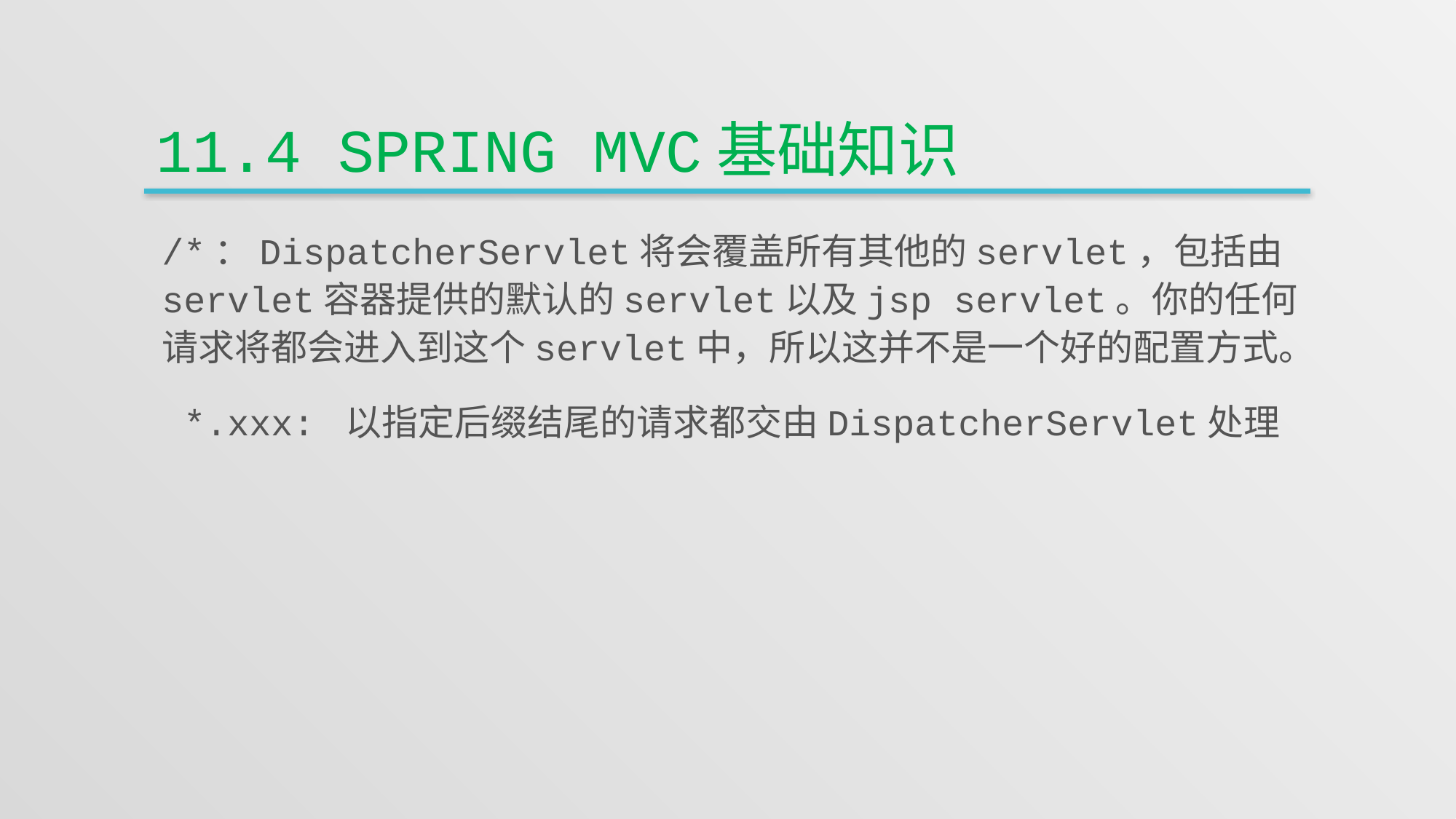

# 11.4 Spring MVC基础知识
/*：DispatcherServlet将会覆盖所有其他的servlet，包括由servlet容器提供的默认的servlet以及jsp servlet。你的任何请求将都会进入到这个servlet中，所以这并不是一个好的配置方式。
 *.xxx: 以指定后缀结尾的请求都交由DispatcherServlet处理